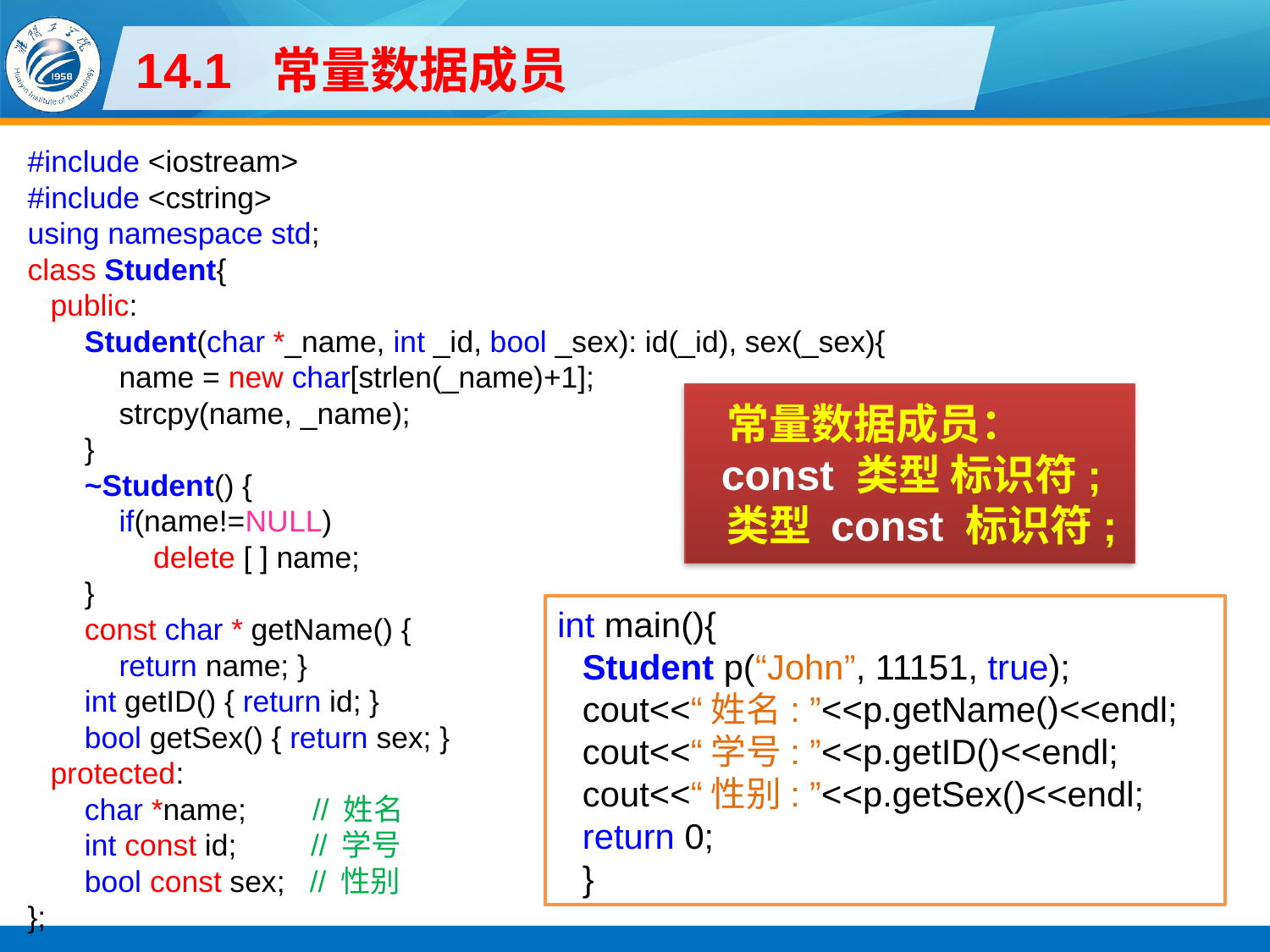

# 14.1  常量数据成员
#include <iostream>
#include <cstring>
using namespace std;
class Student{
public:
Student(char *_name, int _id, bool _sex): id(_id), sex(_sex){
name = new char[strlen(_name)+1];
strcpy(name, _name);
}
~Student() {
if(name!=NULL)
delete [ ] name;
}
const char * getName() {
return name; }
int getID() { return id; }
bool getSex() { return sex; }
protected:
char *name;        // 姓名
int const id;         // 学号
bool const sex;   // 性别
};

  常量数据成员：
  const 类型 标识符;
  类型 const 标识符;
int main(){
Student p(“John”, 11151, true);
cout<<“姓名: ”<<p.getName()<<endl;
cout<<“学号: ”<<p.getID()<<endl;
cout<<“性别: ”<<p.getSex()<<endl;
return 0;
}